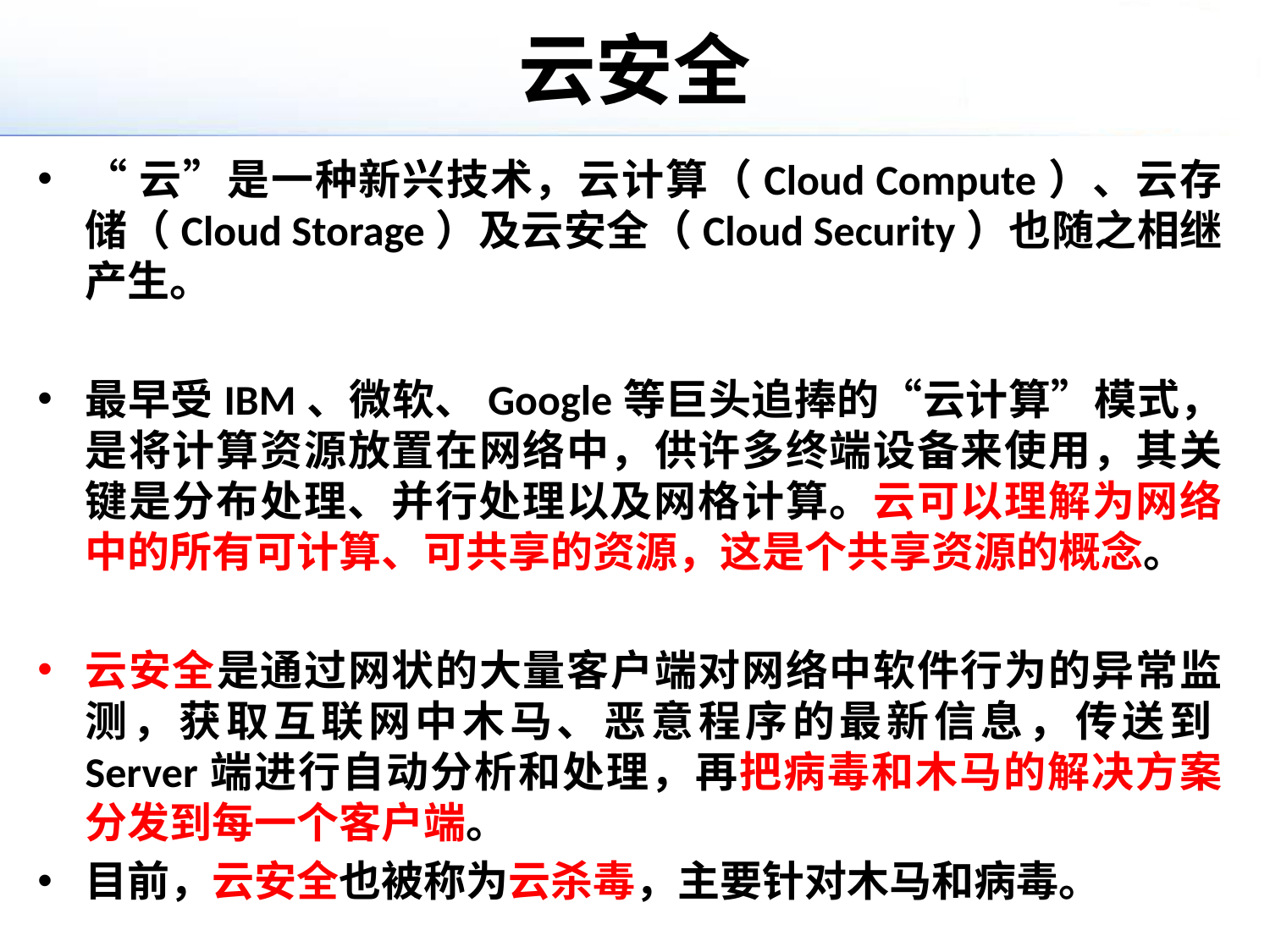

# 云安全
“云”是一种新兴技术，云计算（Cloud Compute）、云存储（Cloud Storage）及云安全（Cloud Security）也随之相继产生。

最早受IBM、微软、Google等巨头追捧的“云计算”模式，是将计算资源放置在网络中，供许多终端设备来使用，其关键是分布处理、并行处理以及网格计算。云可以理解为网络中的所有可计算、可共享的资源，这是个共享资源的概念。

云安全是通过网状的大量客户端对网络中软件行为的异常监测，获取互联网中木马、恶意程序的最新信息，传送到Server端进行自动分析和处理，再把病毒和木马的解决方案分发到每一个客户端。
目前，云安全也被称为云杀毒，主要针对木马和病毒。